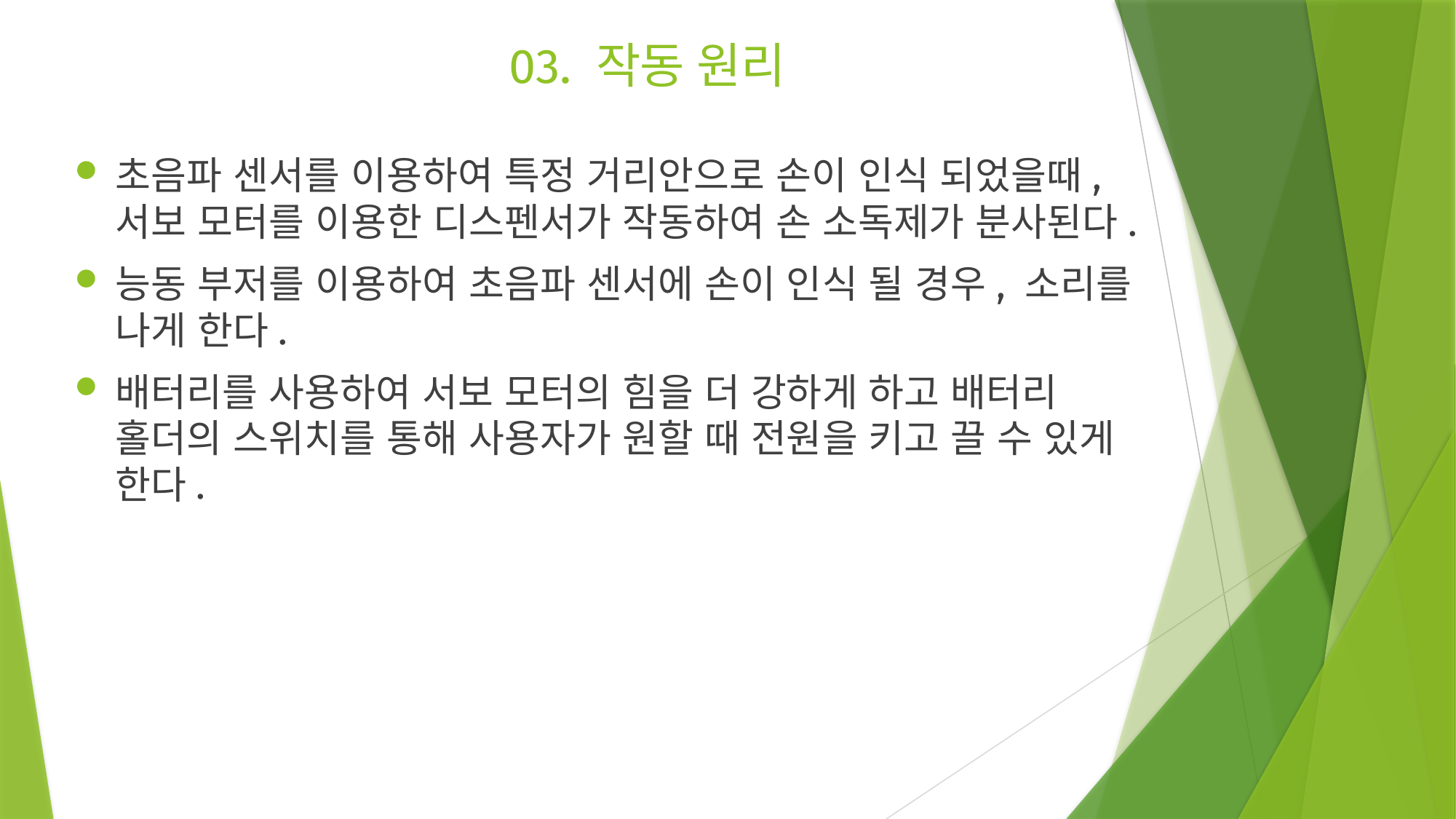

# 03. 작동 원리
초음파 센서를 이용하여 특정 거리안으로 손이 인식 되었을때, 서보 모터를 이용한 디스펜서가 작동하여 손 소독제가 분사된다.
능동 부저를 이용하여 초음파 센서에 손이 인식 될 경우, 소리를 나게 한다.
배터리를 사용하여 서보 모터의 힘을 더 강하게 하고 배터리 홀더의 스위치를 통해 사용자가 원할 때 전원을 키고 끌 수 있게 한다.